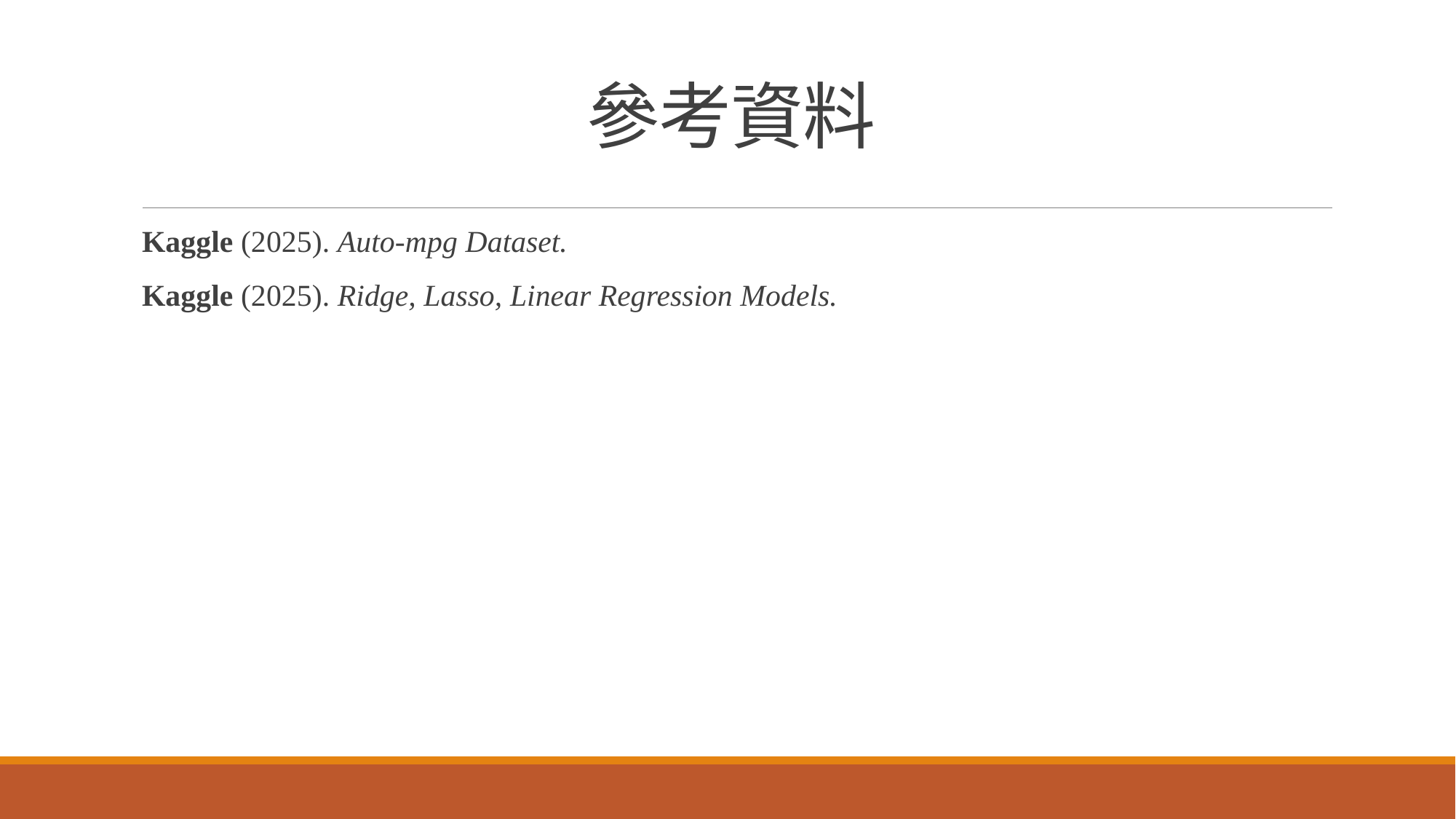

# 參考資料
Kaggle (2025). Auto-mpg Dataset.
Kaggle (2025). Ridge, Lasso, Linear Regression Models.